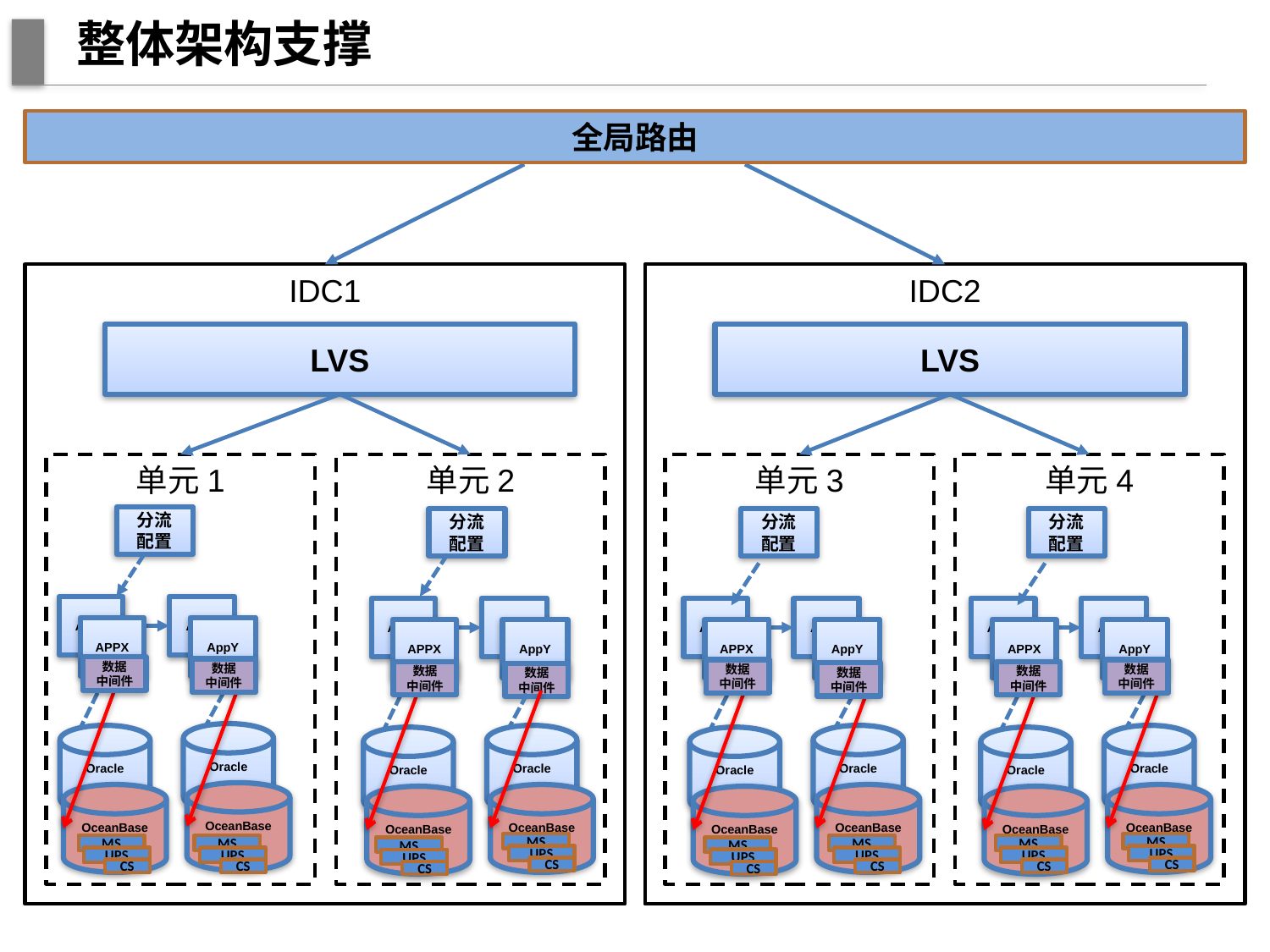

# 整体架构支撑
全局路由
IDC1
IDC2
LVS
LVS
单元1
单元2
单元3
单元4
分流配置
分流配置
分流配置
分流配置
AppX
AppY
AppX
App
AppX
AppY
AppX
AppY
APPX
AppY
APPX
AppY
APPX
AppY
APPX
AppY
数据
中间件
数据
中间件
数据
中间件
数据
中间件
数据
中间件
数据
中间件
数据
中间件
数据
中间件
Oracle
Oracle
Oracle
Oracle
Oracle
Oracle
Oracle
Oracle
OceanBase
OceanBase
OceanBase
OceanBase
OceanBase
OceanBase
OceanBase
OceanBase
MS
UPS
CS
MS
UPS
CS
MS
UPS
CS
MS
UPS
CS
MS
UPS
CS
MS
UPS
CS
MS
UPS
CS
MS
UPS
CS